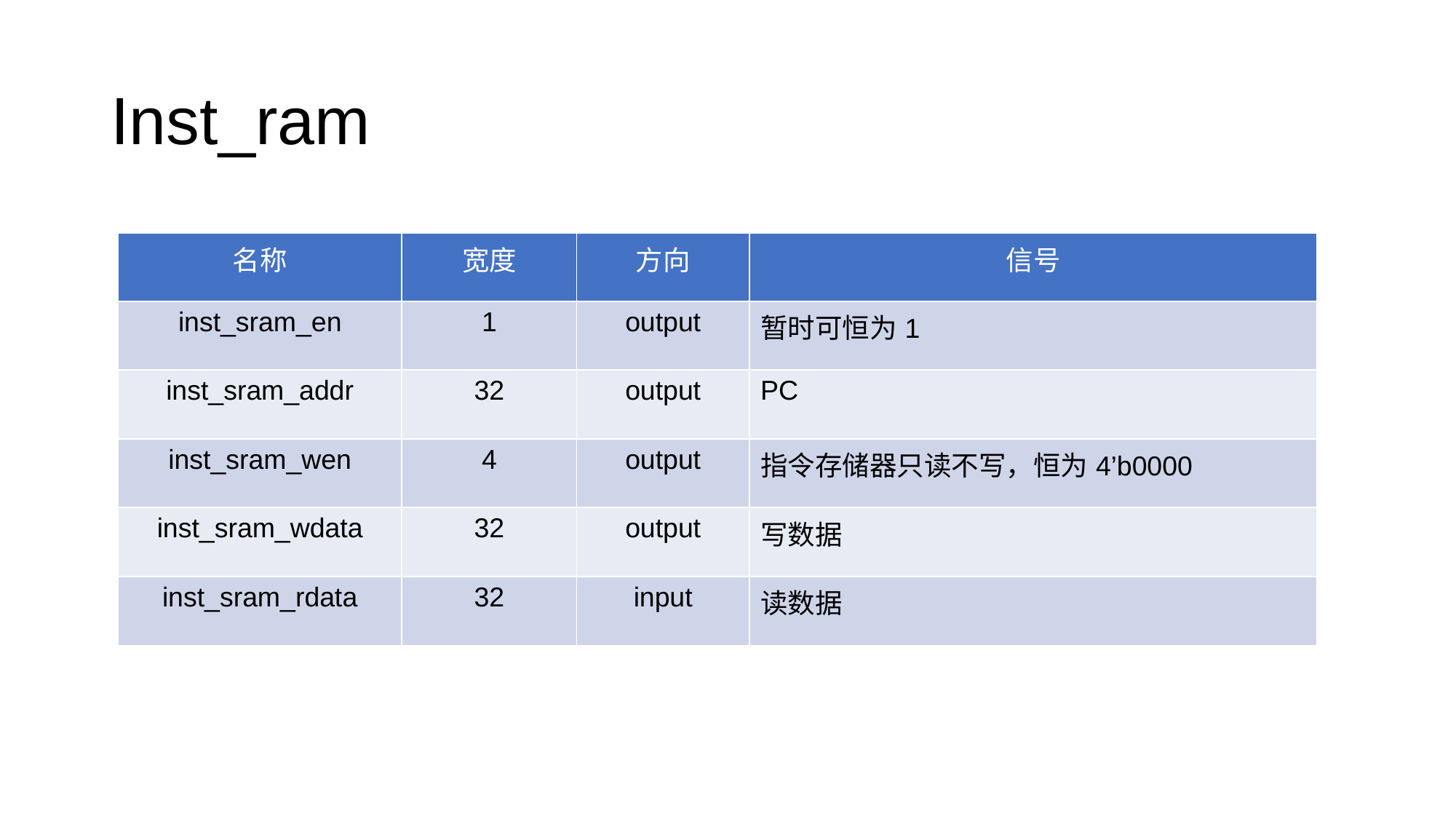

# Inst_ram

| 名称 | 宽度 | 方向 | 信号 |
| --- | --- | --- | --- |
| inst\_sram\_en | 1 | output | 暂时可恒为1 |
| inst\_sram\_addr | 32 | output | PC |
| inst\_sram\_wen | 4 | output | 指令存储器只读不写，恒为4’b0000 |
| inst\_sram\_wdata | 32 | output | 写数据 |
| inst\_sram\_rdata | 32 | input | 读数据 |